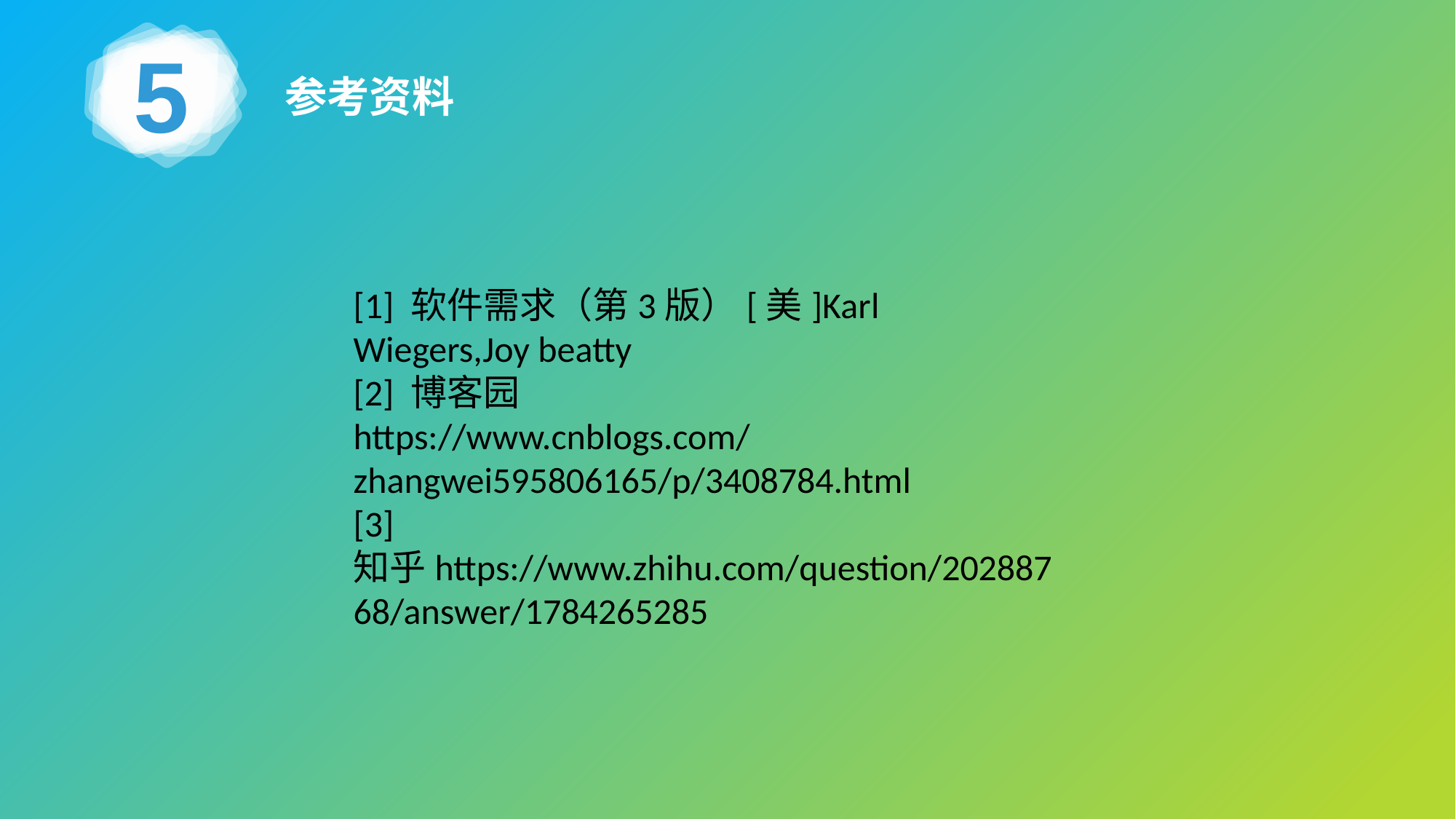

5

参考资料
[1] 软件需求（第3版）[美]Karl Wiegers,Joy beatty
[2] 博客园
https://www.cnblogs.com/zhangwei595806165/p/3408784.html
[3] 知乎https://www.zhihu.com/question/20288768/answer/1784265285